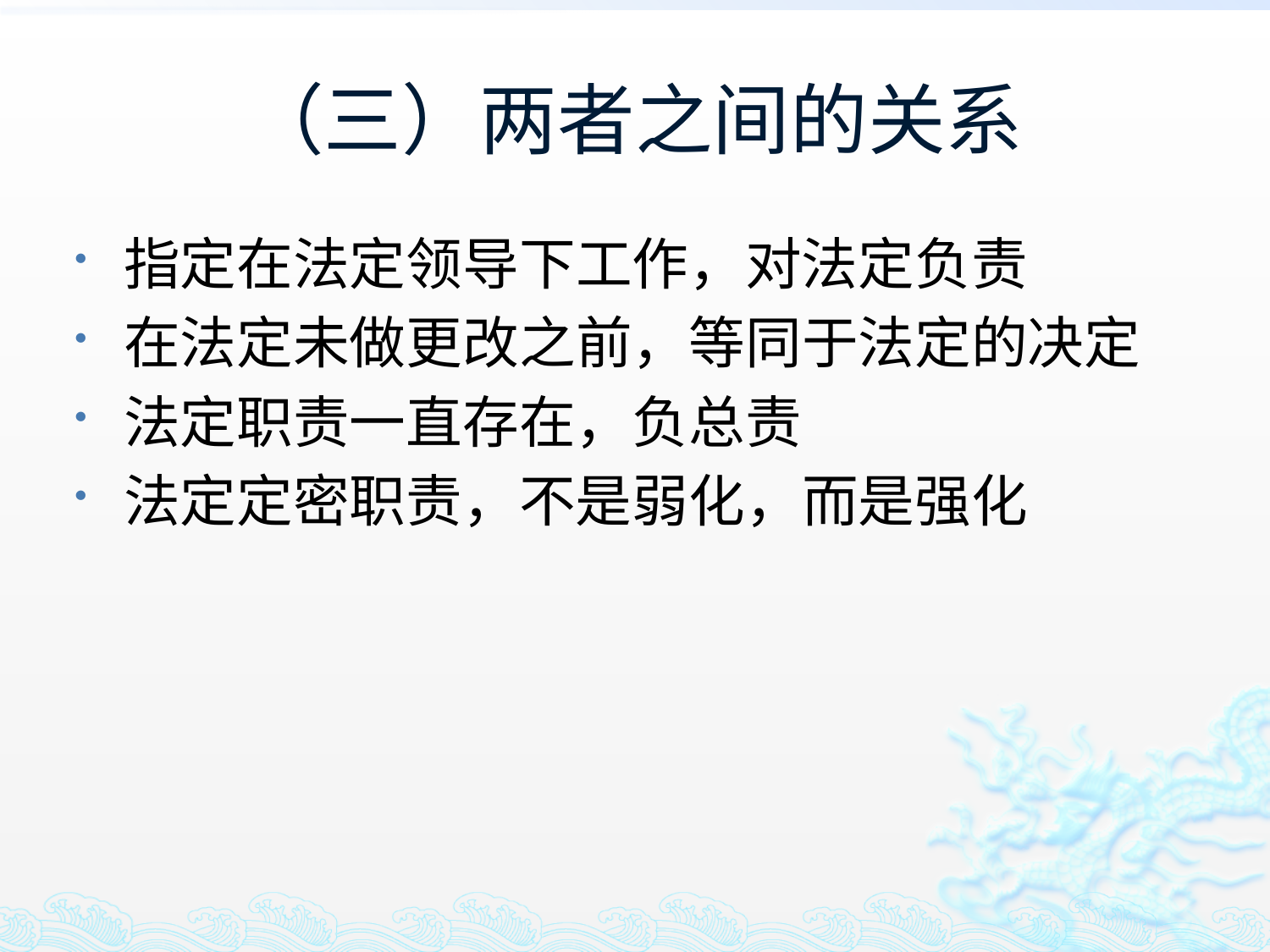

# （三）两者之间的关系
指定在法定领导下工作，对法定负责
在法定未做更改之前，等同于法定的决定
法定职责一直存在，负总责
法定定密职责，不是弱化，而是强化